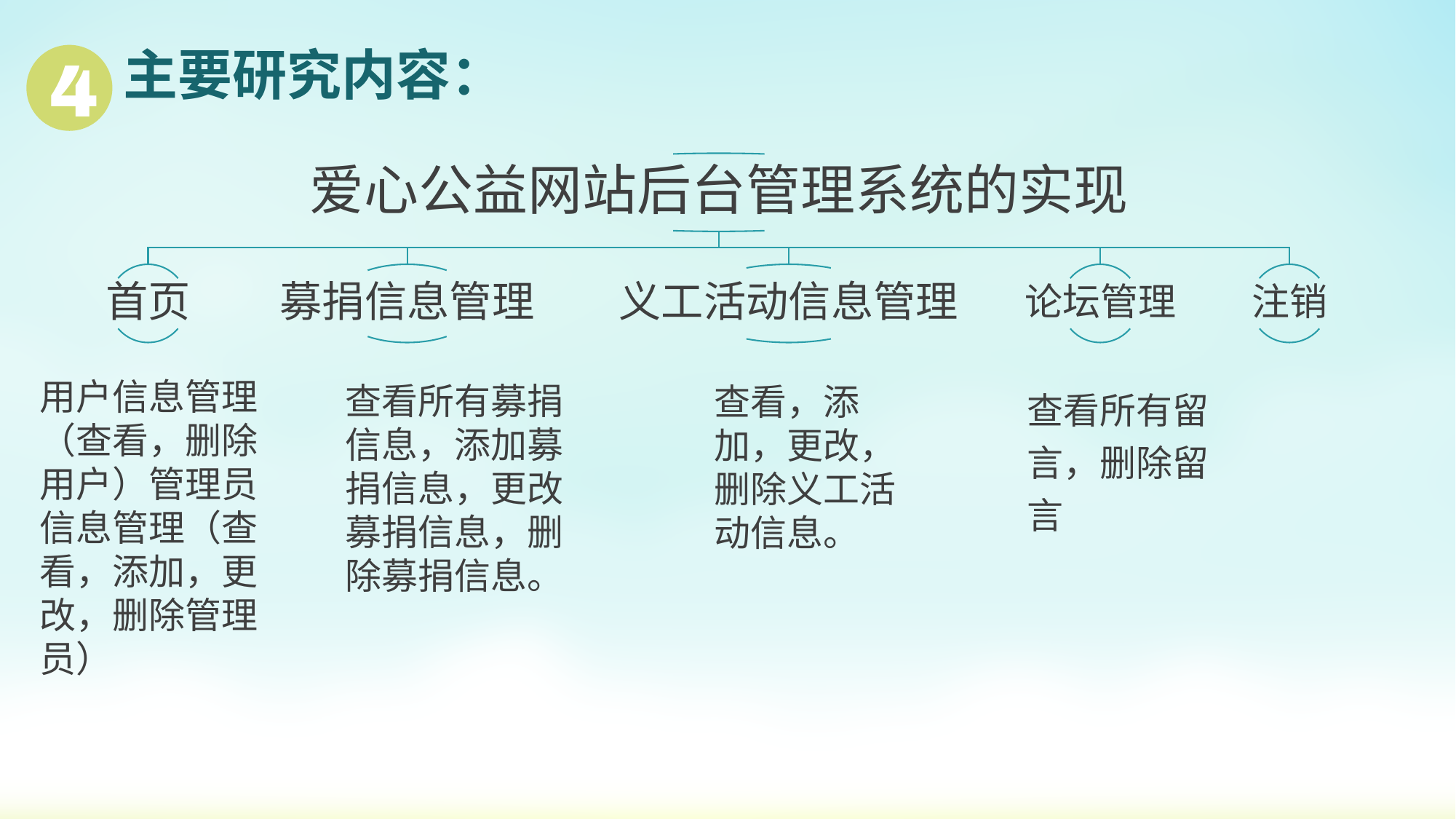

爱心公益网站后台管理系统的实现
首页
募捐信息管理
义工活动信息管理
论坛管理
注销
主要研究内容：
4
用户信息管理（查看，删除用户）管理员信息管理（查看，添加，更改，删除管理员）

查看所有募捐信息，添加募捐信息，更改募捐信息，删除募捐信息。

查看，添加，更改，删除义工活动信息。

查看所有留言，删除留言